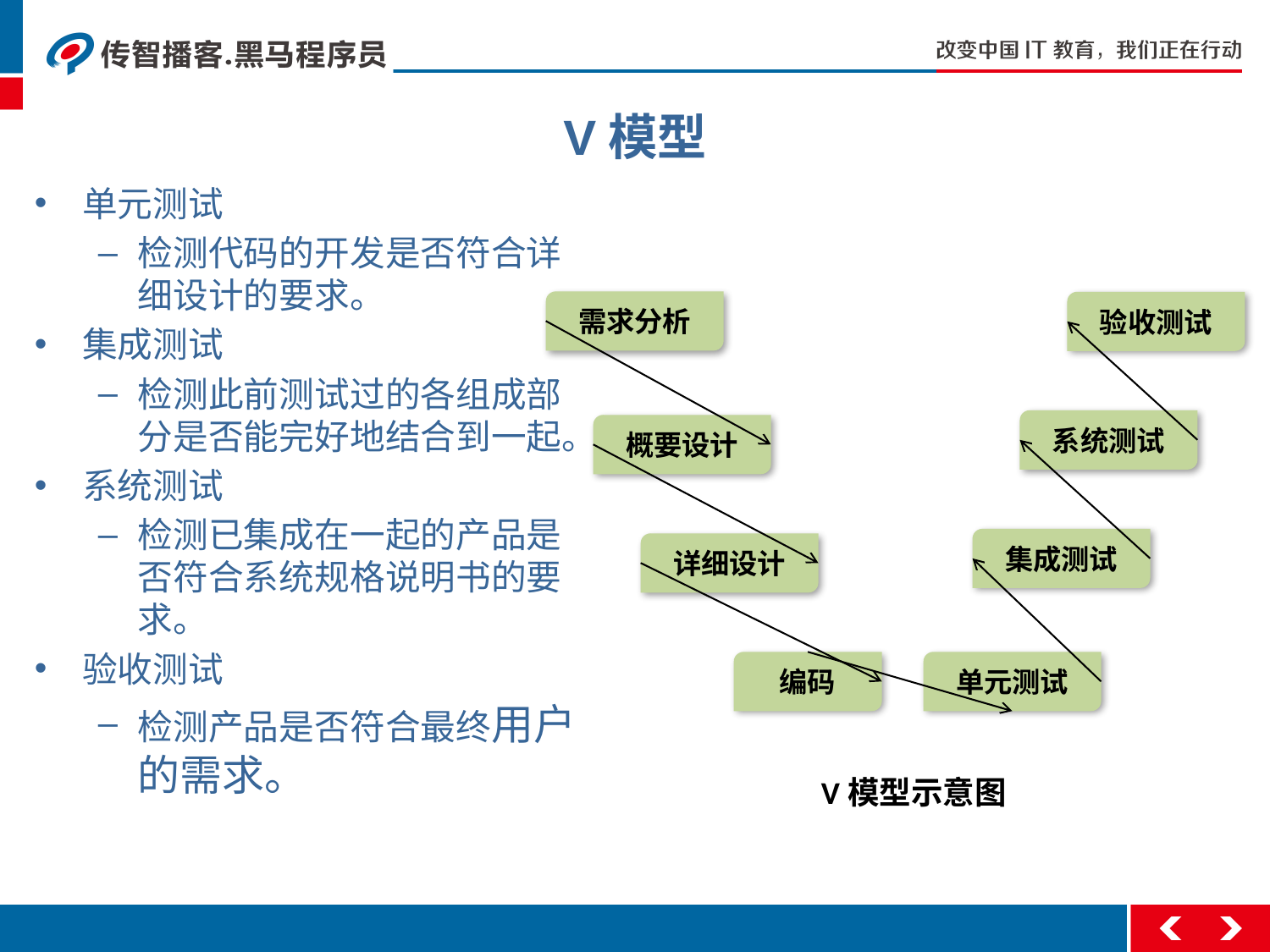

V模型
单元测试
检测代码的开发是否符合详细设计的要求。
集成测试
检测此前测试过的各组成部分是否能完好地结合到一起。
系统测试
检测已集成在一起的产品是否符合系统规格说明书的要求。
验收测试
检测产品是否符合最终用户的需求。
需求分析
验收测试
系统测试
概要设计
集成测试
详细设计
编码
单元测试
V模型示意图